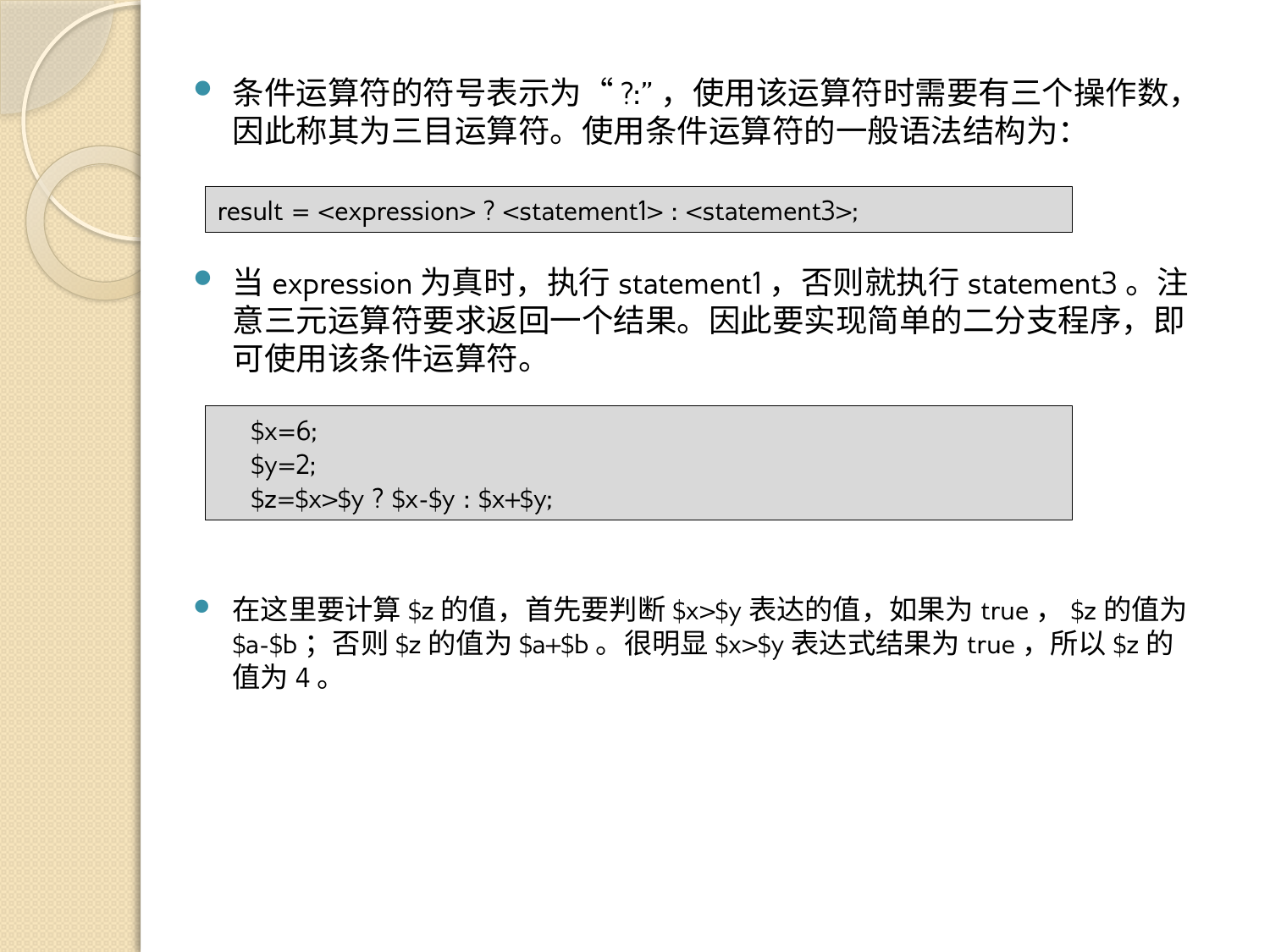

条件运算符的符号表示为“?:”，使用该运算符时需要有三个操作数，因此称其为三目运算符。使用条件运算符的一般语法结构为：
result = <expression> ? <statement1> : <statement3>;
当expression为真时，执行statement1，否则就执行statement3。注意三元运算符要求返回一个结果。因此要实现简单的二分支程序，即可使用该条件运算符。
    $x=6;
    $y=2;
    $z=$x>$y ? $x-$y : $x+$y;
在这里要计算$z的值，首先要判断$x>$y表达的值，如果为true，$z的值为$a-$b；否则$z的值为$a+$b。很明显$x>$y表达式结果为true，所以$z的值为4。